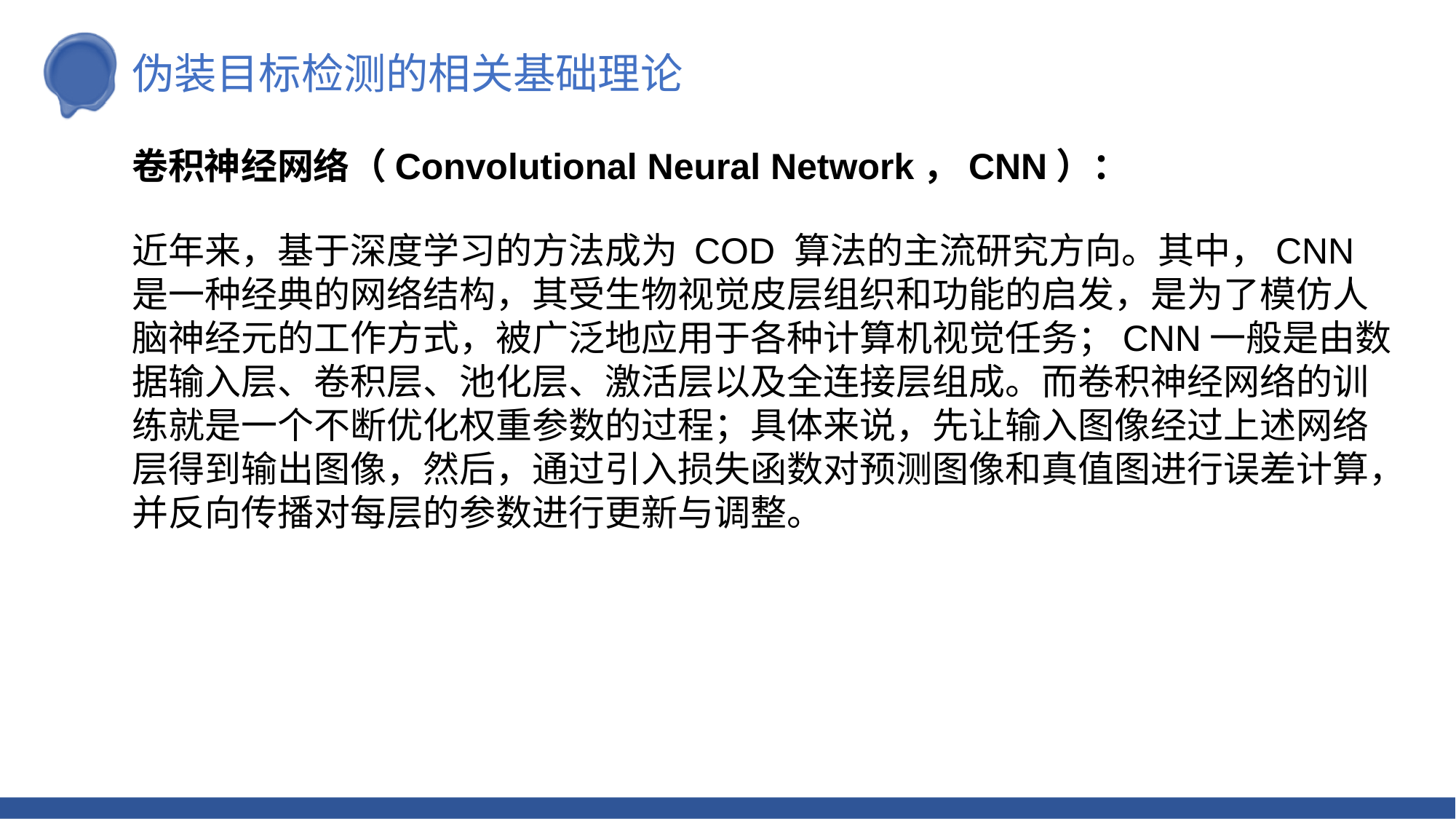

伪装目标检测的相关基础理论
卷积神经网络（Convolutional Neural Network，CNN）：
近年来，基于深度学习的方法成为 COD 算法的主流研究方向。其中，CNN 是一种经典的网络结构，其受生物视觉皮层组织和功能的启发，是为了模仿人脑神经元的工作方式，被广泛地应用于各种计算机视觉任务；CNN一般是由数据输入层、卷积层、池化层、激活层以及全连接层组成。而卷积神经网络的训练就是一个不断优化权重参数的过程；具体来说，先让输入图像经过上述网络层得到输出图像，然后，通过引入损失函数对预测图像和真值图进行误差计算，并反向传播对每层的参数进行更新与调整。